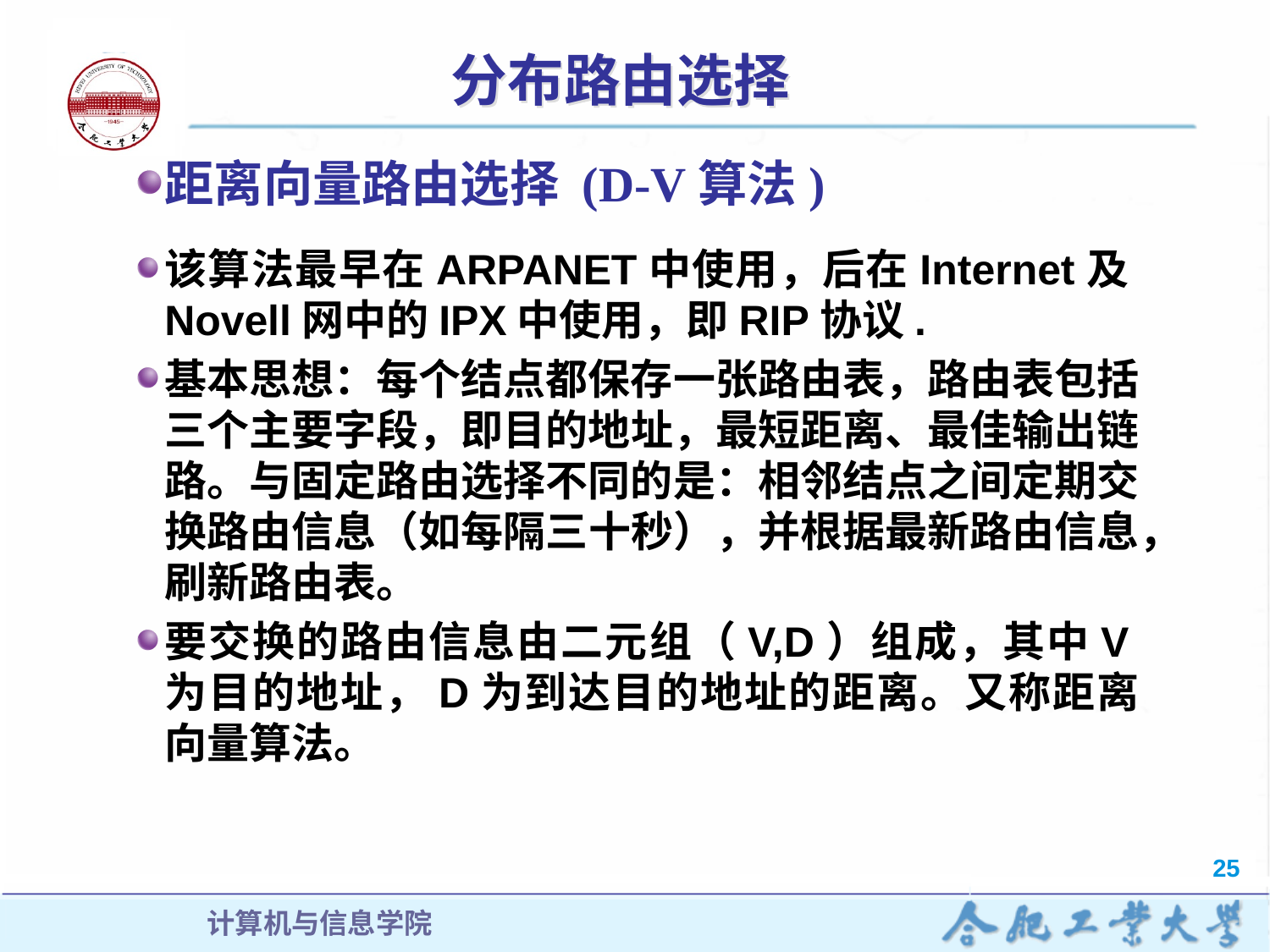

# 分布路由选择
距离向量路由选择 (D-V算法)
该算法最早在ARPANET中使用，后在Internet及Novell网中的IPX中使用，即RIP协议.
基本思想：每个结点都保存一张路由表，路由表包括三个主要字段，即目的地址，最短距离、最佳输出链路。与固定路由选择不同的是：相邻结点之间定期交换路由信息（如每隔三十秒），并根据最新路由信息，刷新路由表。
要交换的路由信息由二元组（V,D）组成，其中V为目的地址，D为到达目的地址的距离。又称距离向量算法。